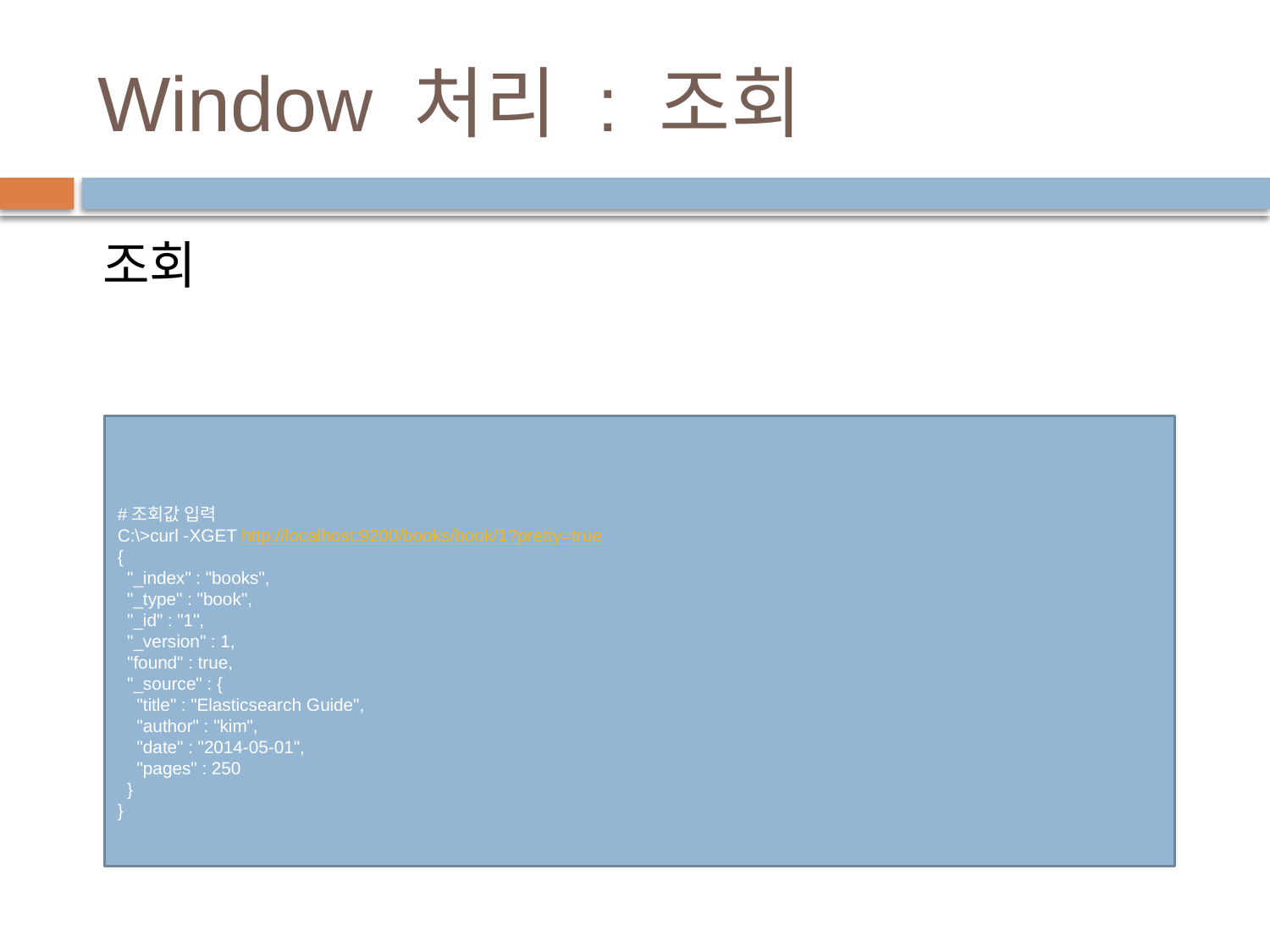

# Window 처리 : 조회
 조회

#조회값 입력
C:\>curl -XGET http://localhost:9200/books/book/1?pretty=true
{
  "_index" : "books",
  "_type" : "book",
  "_id" : "1",
  "_version" : 1,
  "found" : true,
  "_source" : {
    "title" : "Elasticsearch Guide",
    "author" : "kim",
    "date" : "2014-05-01",
    "pages" : 250
  }
}